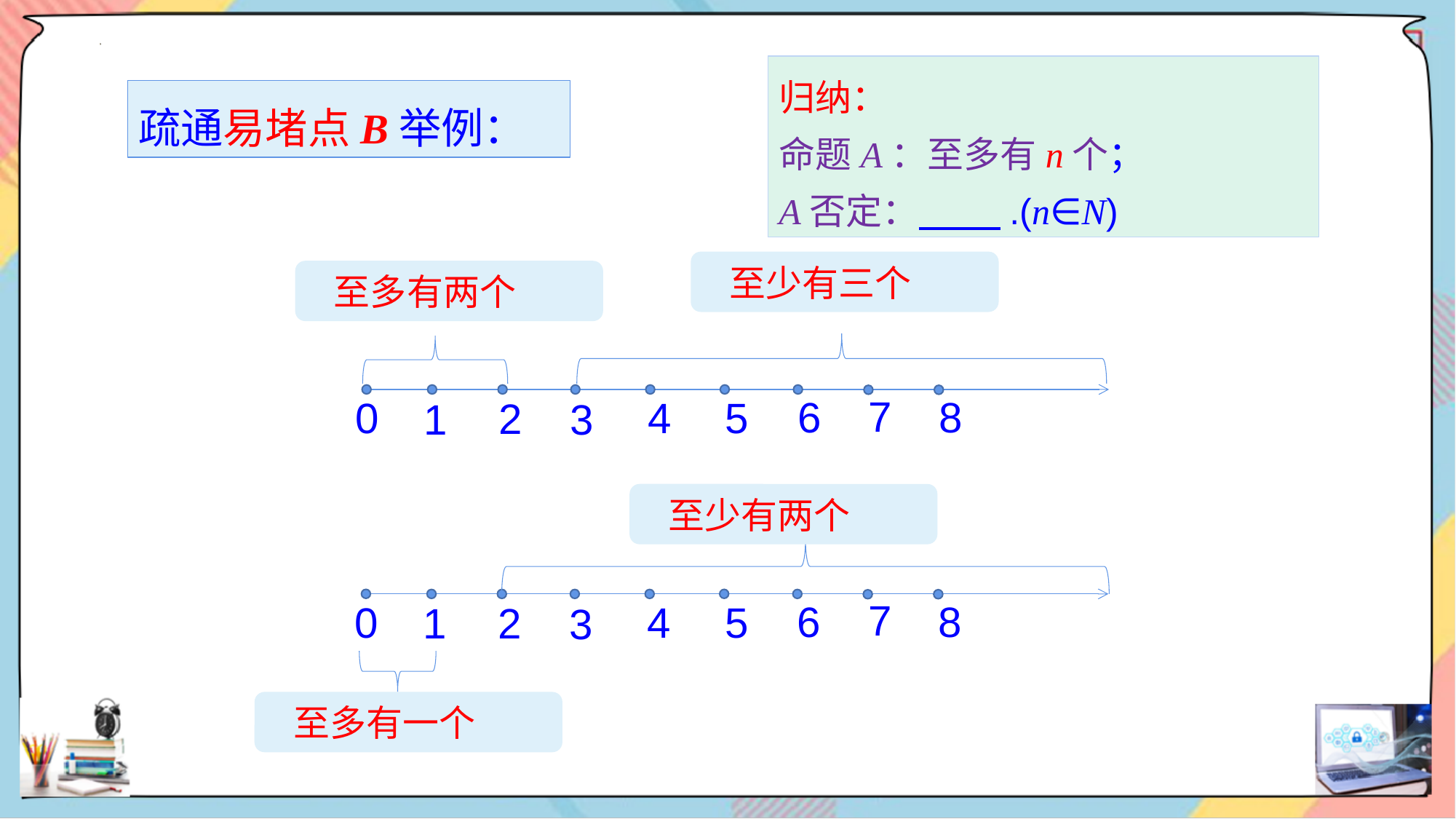

归纳：
命题A：至多有n个；
A否定：          .(n∈N)
疏通易堵点B举例：

  至少有三个
  至多有两个

7
6
8
0
5
4
2
1
3

  至少有两个
7
6
8
0
5
4
2
1
3

  至多有一个